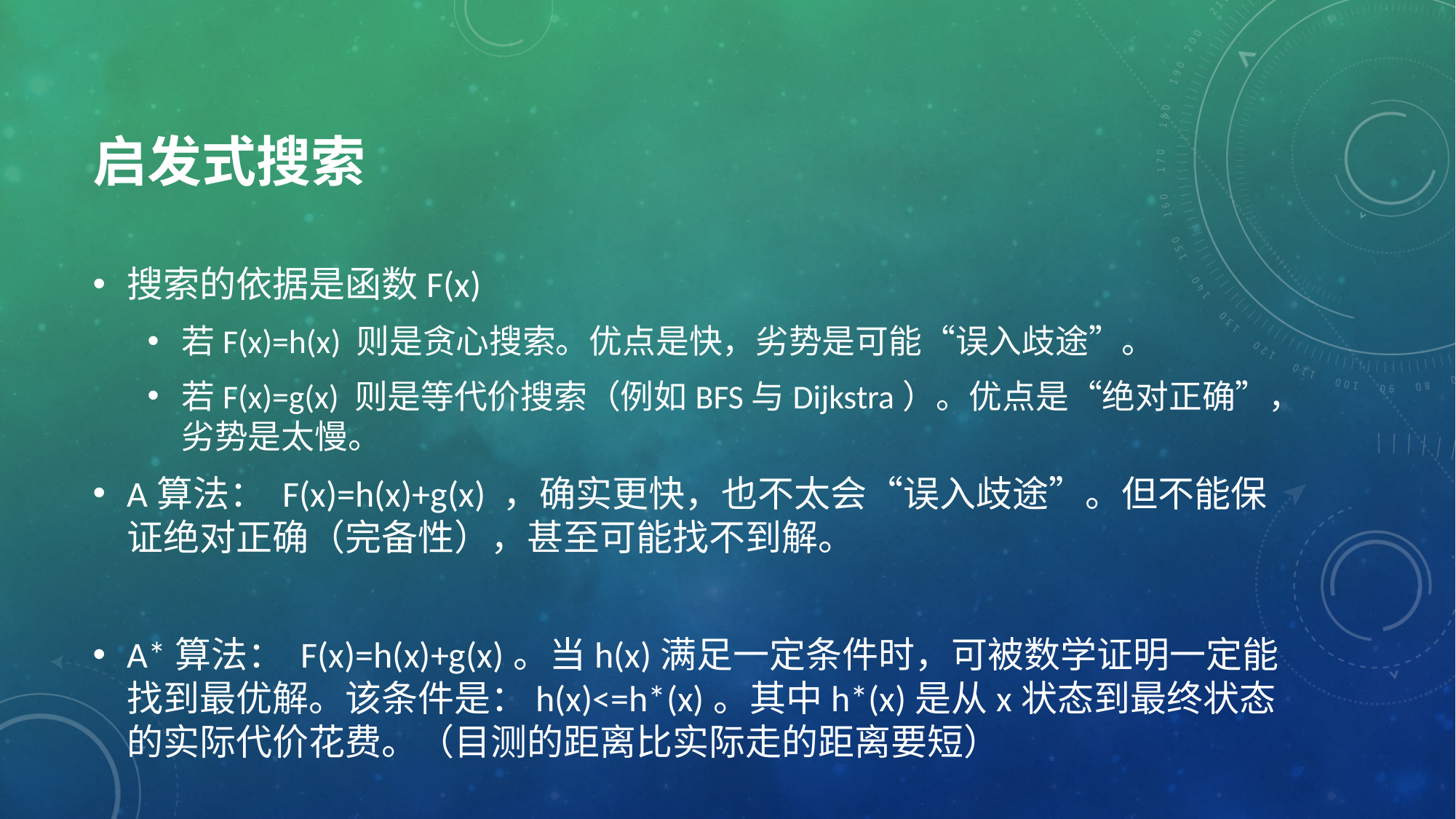

# 启发式搜索
搜索的依据是函数F(x)
若F(x)=h(x) 则是贪心搜索。优点是快，劣势是可能“误入歧途”。
若F(x)=g(x) 则是等代价搜索（例如BFS与Dijkstra）。优点是“绝对正确”，劣势是太慢。
A算法： F(x)=h(x)+g(x) ，确实更快，也不太会“误入歧途”。但不能保证绝对正确（完备性），甚至可能找不到解。

A*算法： F(x)=h(x)+g(x)。当h(x)满足一定条件时，可被数学证明一定能找到最优解。该条件是：h(x)<=h*(x)。其中h*(x)是从x状态到最终状态的实际代价花费。（目测的距离比实际走的距离要短）